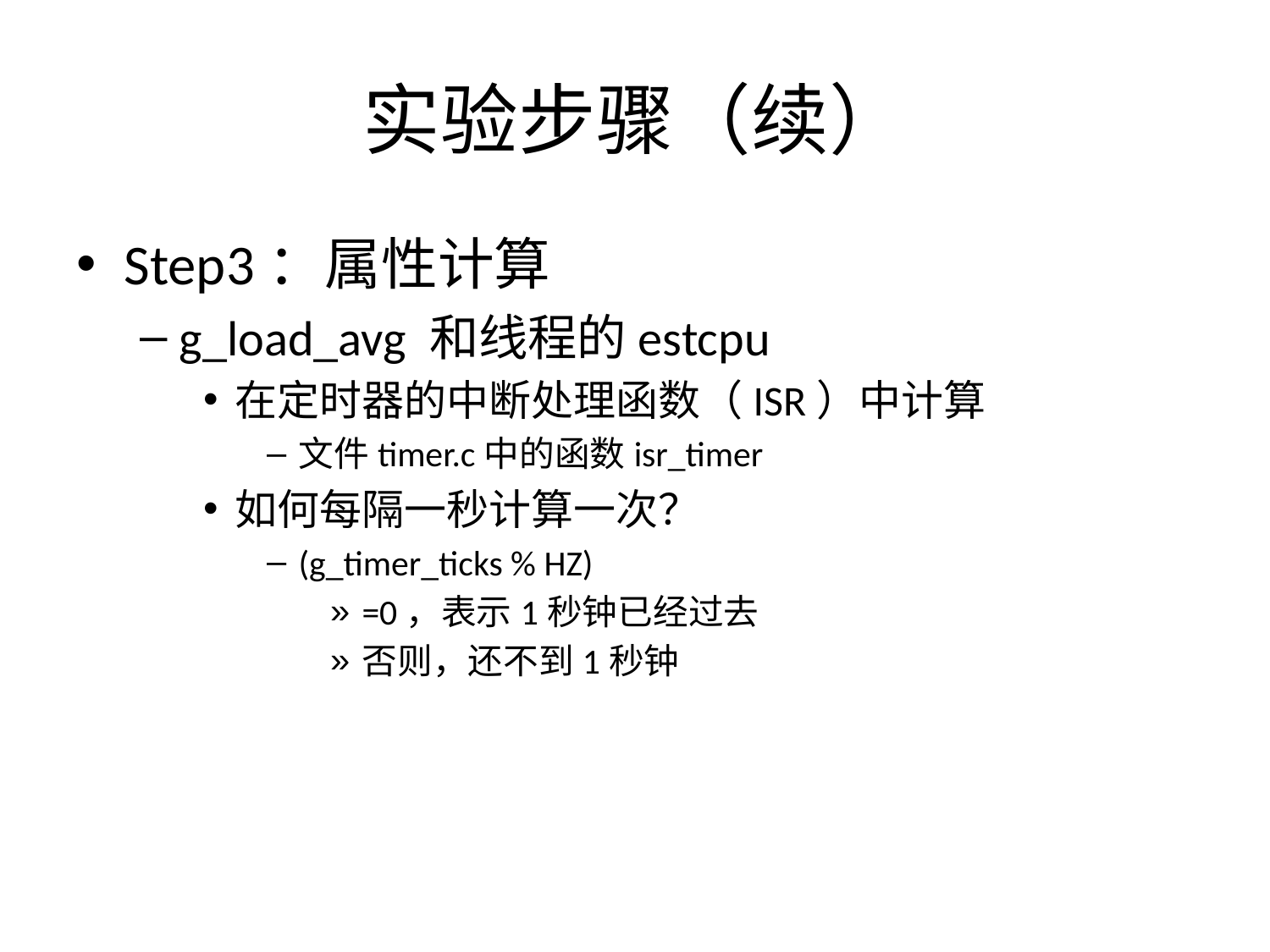

# 实验步骤（续）
Step3：属性计算
g_load_avg 和线程的estcpu
在定时器的中断处理函数（ISR）中计算
文件timer.c中的函数isr_timer
如何每隔一秒计算一次？
(g_timer_ticks % HZ)
=0，表示1秒钟已经过去
否则，还不到1秒钟